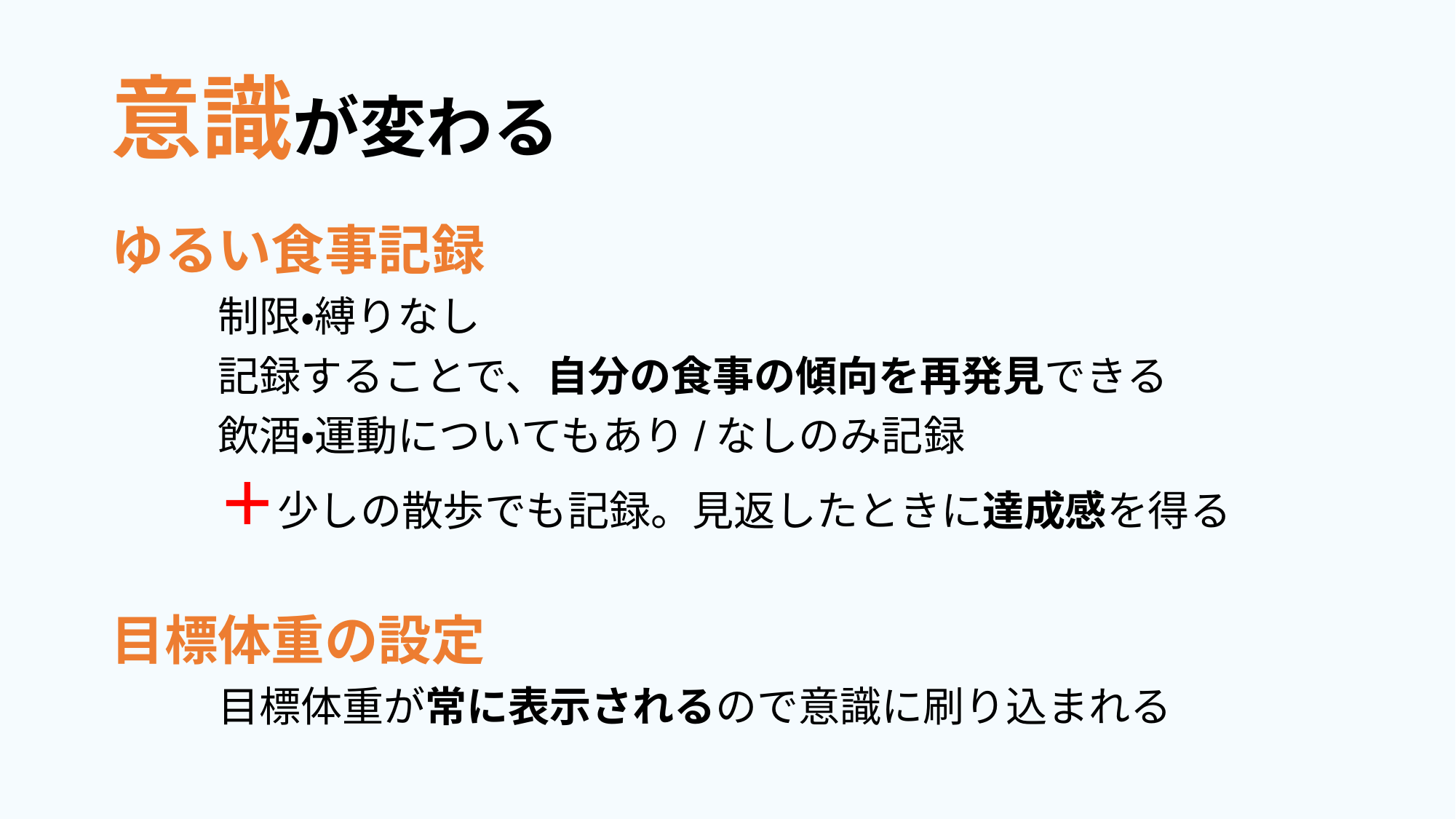

# 意識が変わる
ゆるい食事記録
	制限・縛りなし
		記録することで、自分の食事の傾向を再発見できる
	飲酒・運動についてもあり/なしのみ記録
	＋少しの散歩でも記録。見返したときに達成感を得る

目標体重の設定
	目標体重が常に表示されるので意識に刷り込まれる